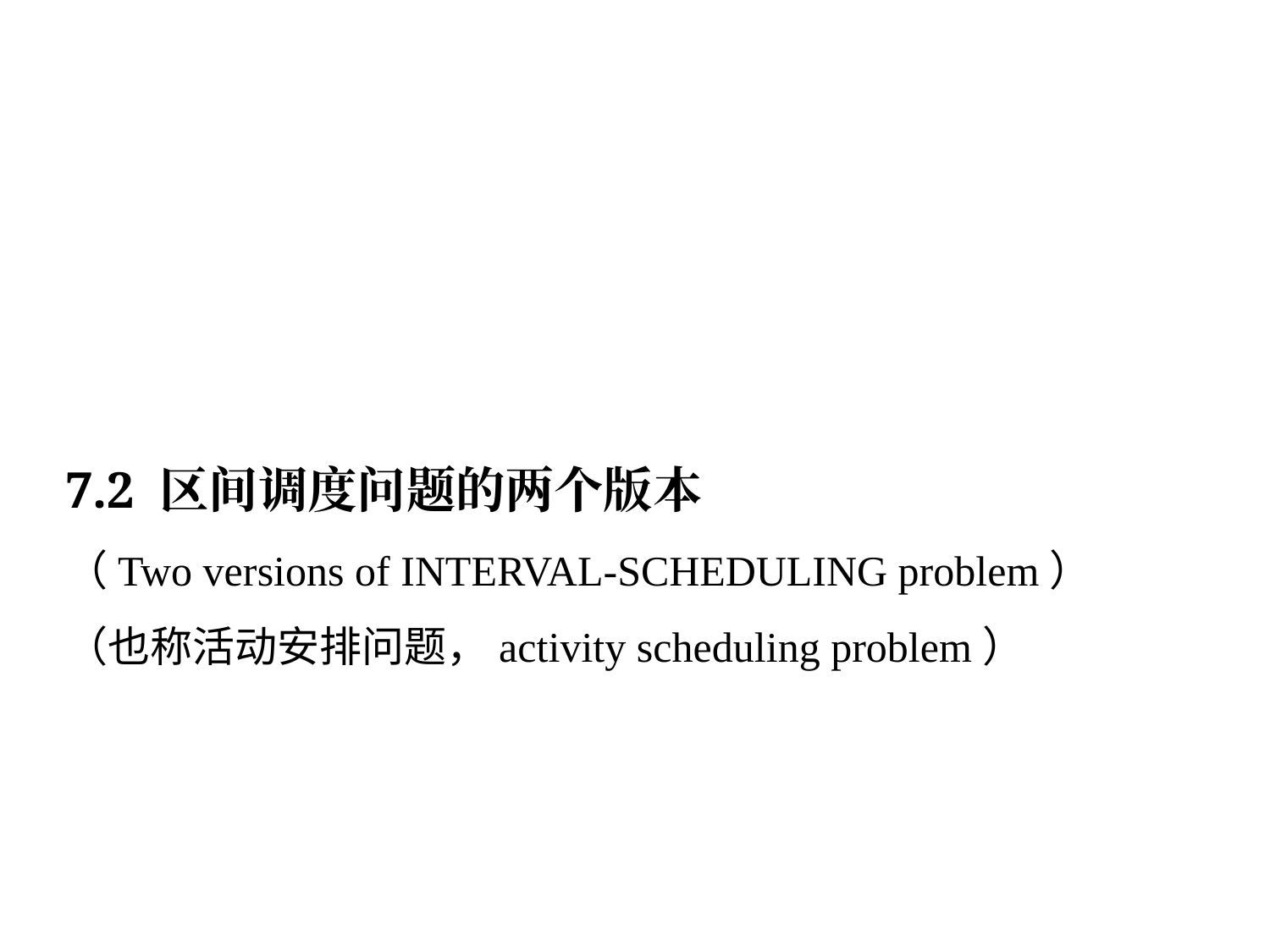

7.2 区间调度问题的两个版本
（Two versions of INTERVAL-SCHEDULING problem）
（也称活动安排问题，activity scheduling problem）